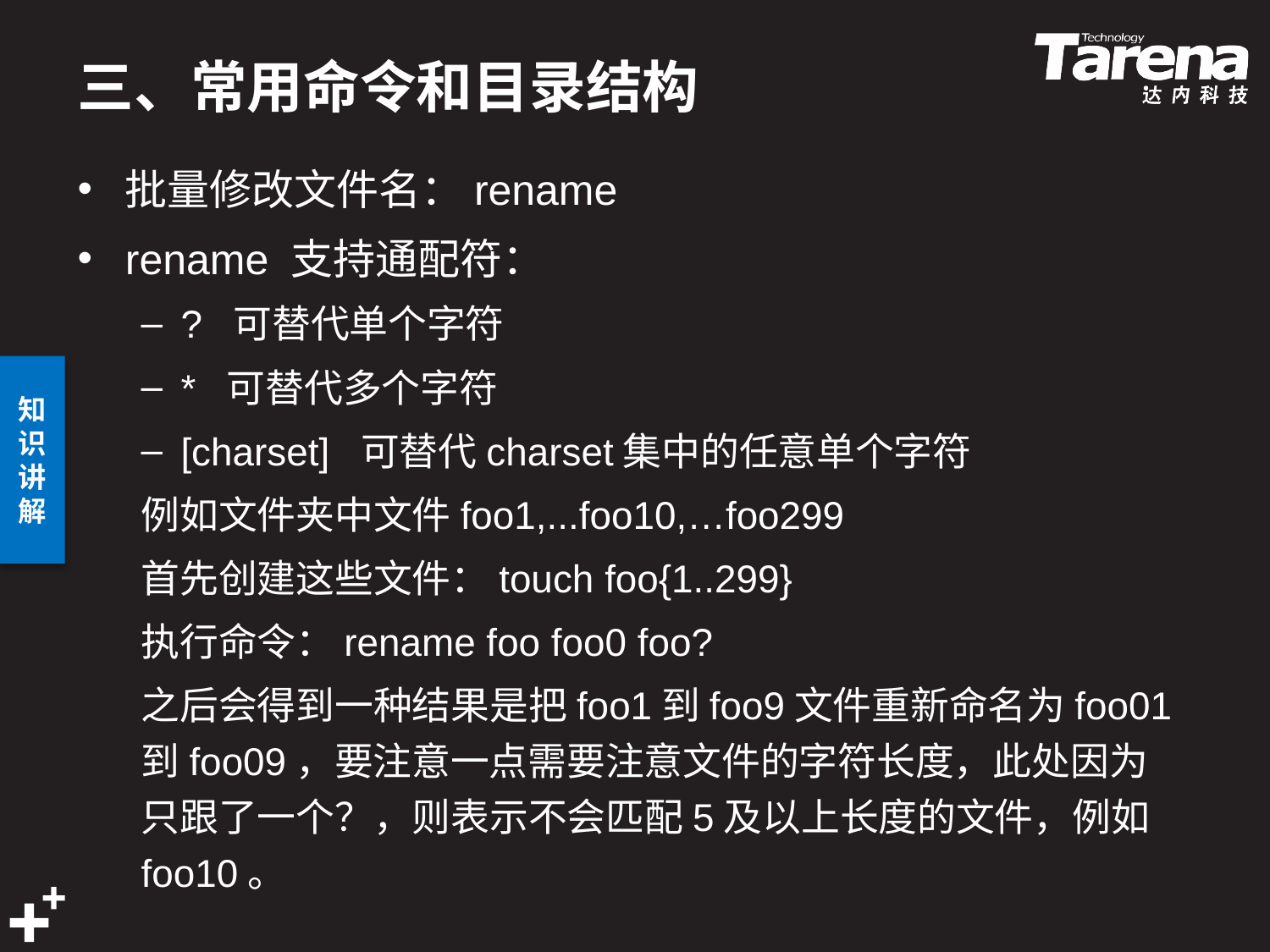

# 三、常用命令和目录结构
批量修改文件名：rename
rename 支持通配符：
?  可替代单个字符
*  可替代多个字符
[charset]  可替代charset集中的任意单个字符
例如文件夹中文件foo1,...foo10,…foo299
首先创建这些文件：touch foo{1..299}
执行命令：rename foo foo0 foo?
之后会得到一种结果是把foo1到foo9文件重新命名为foo01到foo09，要注意一点需要注意文件的字符长度，此处因为只跟了一个？，则表示不会匹配5及以上长度的文件，例如foo10。